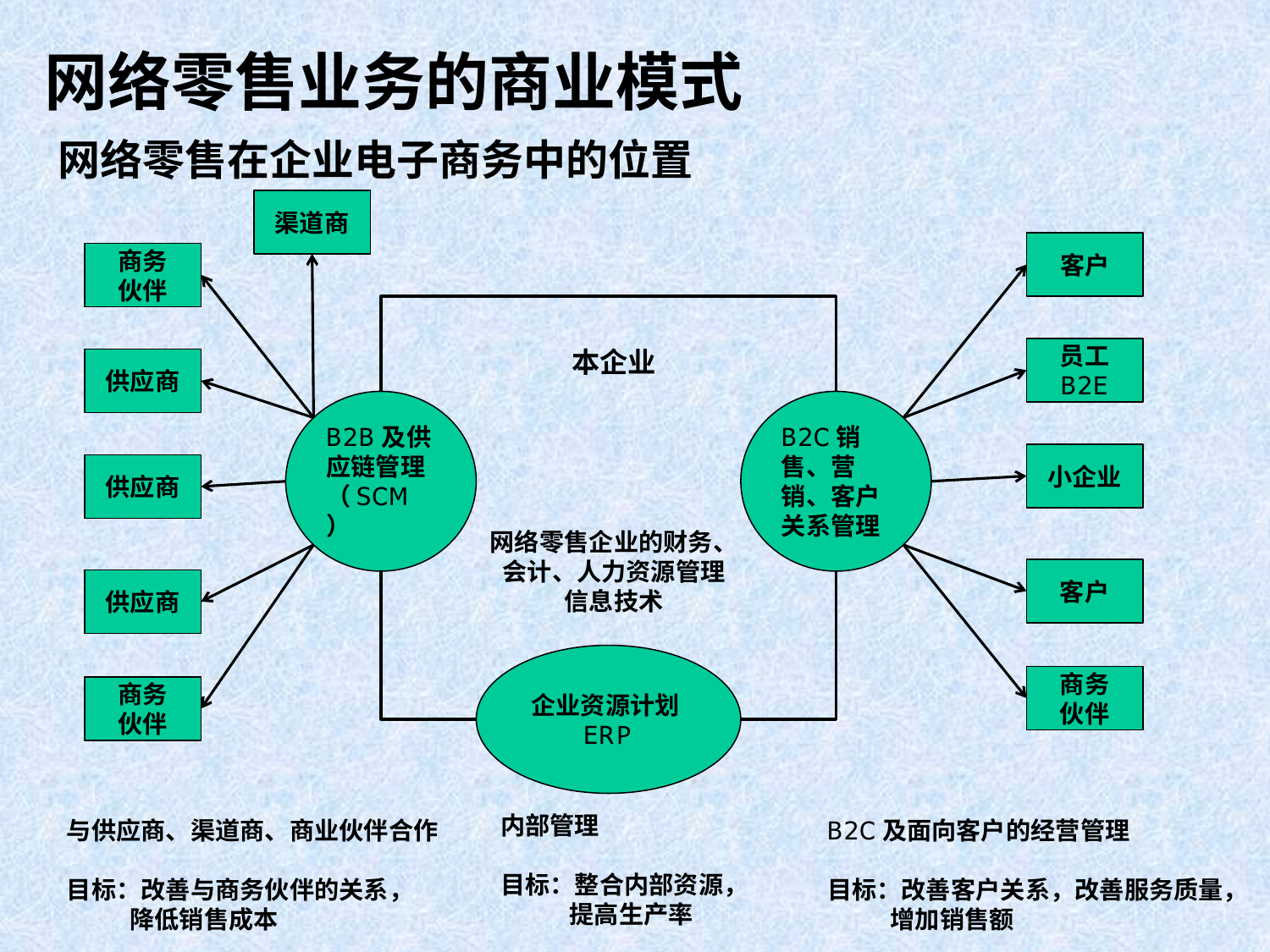

# 网络零售业务的商业模式
网络零售在企业电子商务中的位置
渠道商
客户
商务
伙伴

本企业

网络零售企业的财务、
会计、人力资源管理
信息技术
员工
B2E
供应商
B2B及供应链管理（SCM）
B2C销售、营销、客户关系管理
小企业
供应商
客户
供应商
企业资源计划ERP
商务
伙伴
商务
伙伴
内部管理

目标：整合内部资源，
           提高生产率
与供应商、渠道商、商业伙伴合作

目标：改善与商务伙伴的关系，
          降低销售成本
B2C及面向客户的经营管理

目标：改善客户关系，改善服务质量，
          增加销售额